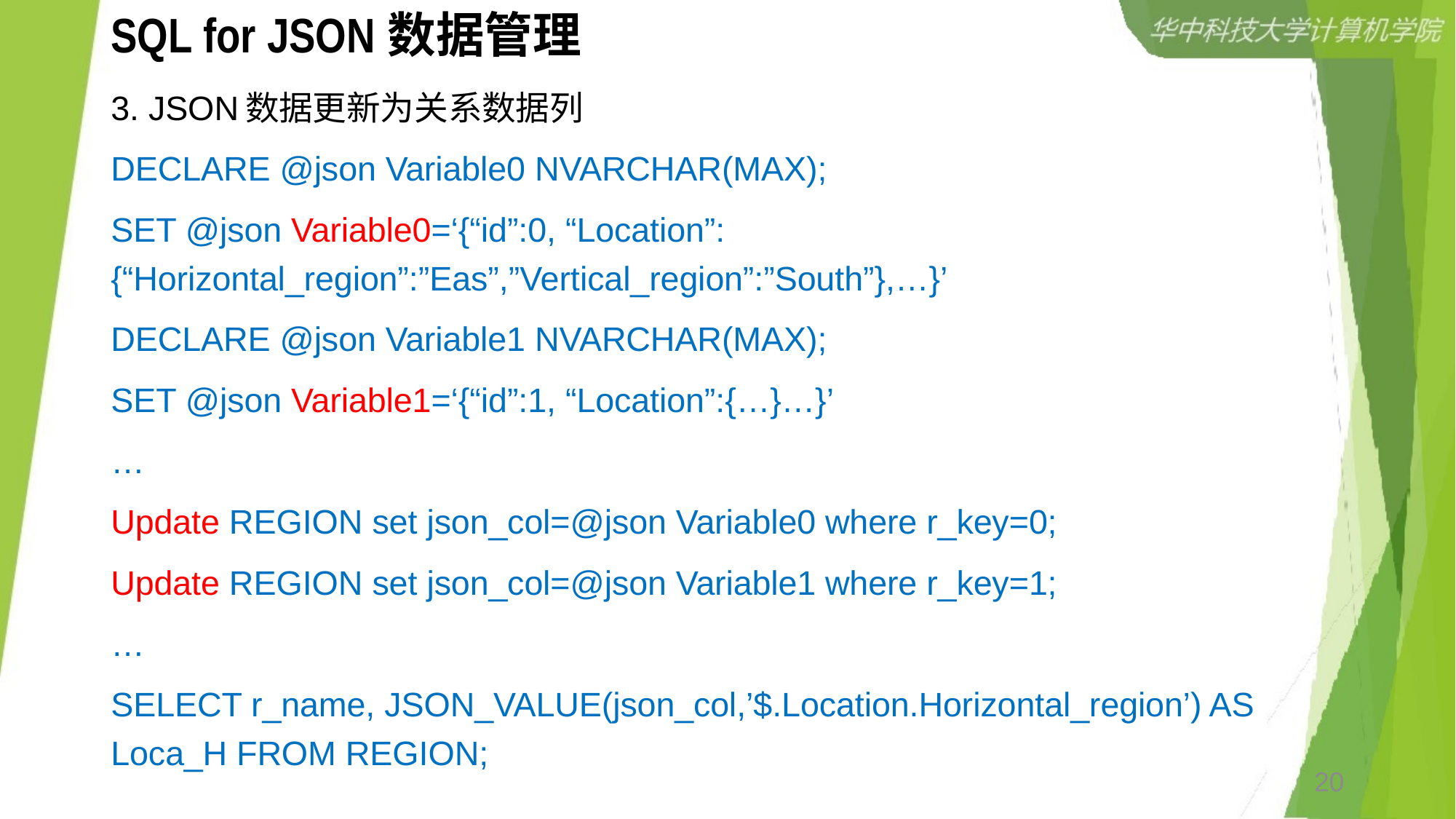

# SQL for JSON数据管理
3. JSON数据更新为关系数据列
DECLARE @json Variable0 NVARCHAR(MAX);
SET @json Variable0=‘{“id”:0, “Location”:{“Horizontal_region”:”Eas”,”Vertical_region”:”South”},…}’
DECLARE @json Variable1 NVARCHAR(MAX);
SET @json Variable1=‘{“id”:1, “Location”:{…}…}’
…
Update REGION set json_col=@json Variable0 where r_key=0;
Update REGION set json_col=@json Variable1 where r_key=1;
…
SELECT r_name, JSON_VALUE(json_col,’$.Location.Horizontal_region’) AS Loca_H FROM REGION;
20